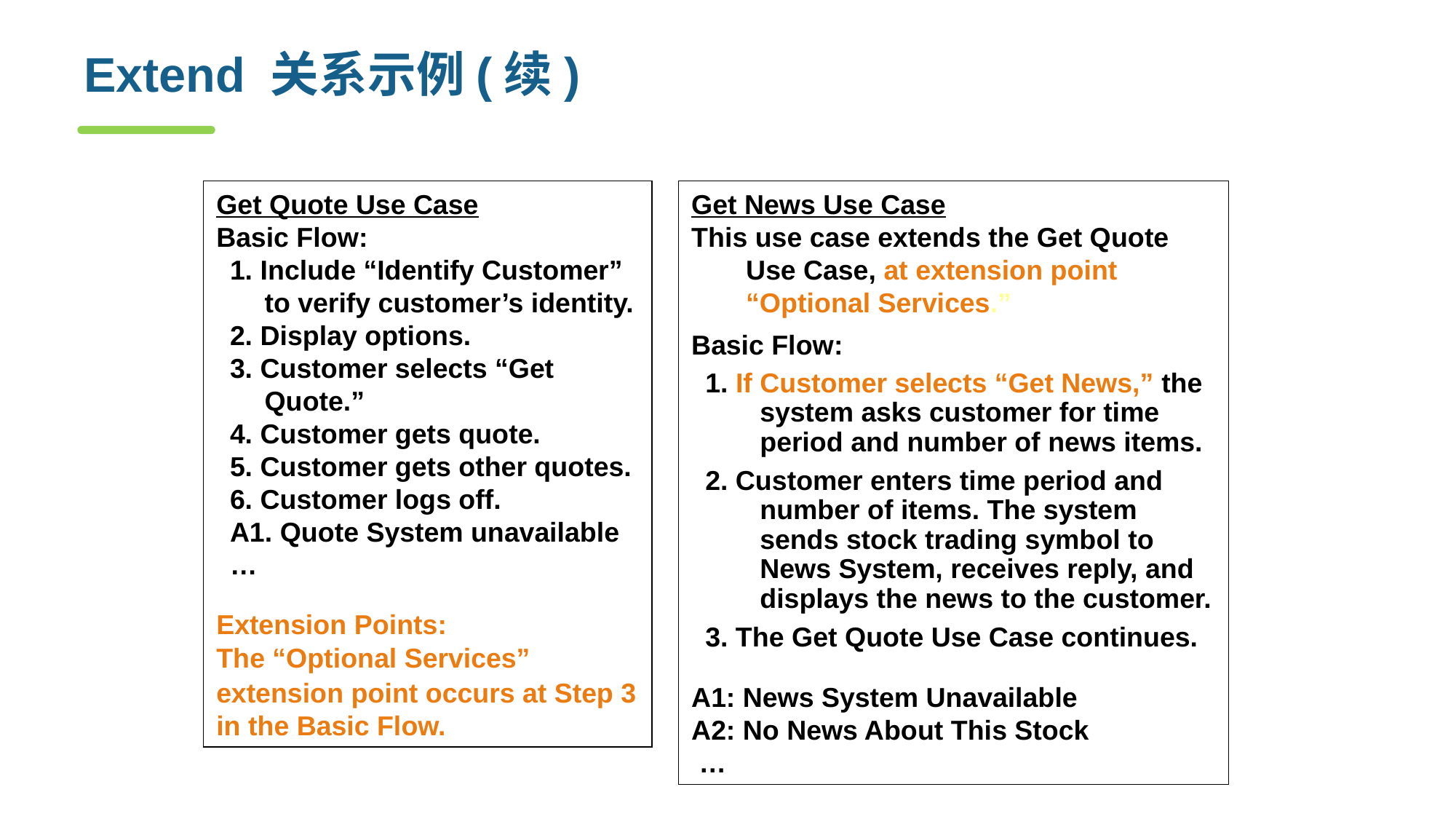

# Extend 关系示例(续)
Get Quote Use Case
Basic Flow:
1. Include “Identify Customer” to verify customer’s identity.
2. Display options.
3. Customer selects “Get Quote.”
4. Customer gets quote.
5. Customer gets other quotes.
6. Customer logs off.
A1. Quote System unavailable
…

Extension Points:
The “Optional Services”
extension point occurs at Step 3 in the Basic Flow.
Get News Use Case
This use case extends the Get Quote Use Case, at extension point “Optional Services.”
Basic Flow:
1. If Customer selects “Get News,” the system asks customer for time period and number of news items.
2. Customer enters time period and number of items. The system sends stock trading symbol to News System, receives reply, and  displays the news to the customer.
3. The Get Quote Use Case continues.

A1: News System Unavailable
A2: No News About This Stock
 …
85